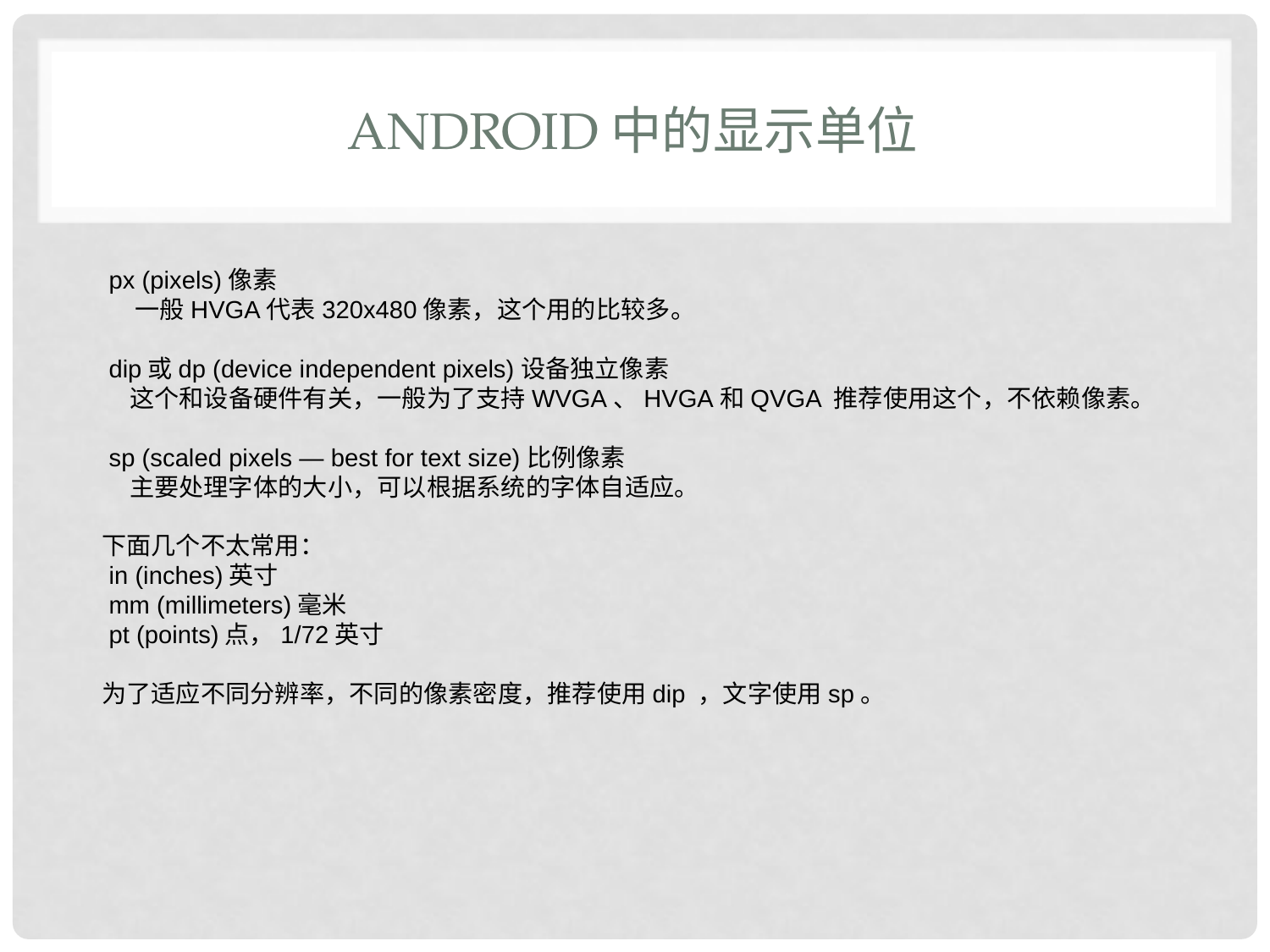

# Android中的显示单位
 px (pixels)像素
     一般HVGA代表320x480像素，这个用的比较多。

 dip或dp (device independent pixels)设备独立像素
    这个和设备硬件有关，一般为了支持WVGA、HVGA和QVGA 推荐使用这个，不依赖像素。

 sp (scaled pixels — best for text size)比例像素
    主要处理字体的大小，可以根据系统的字体自适应。

下面几个不太常用：
 in (inches)英寸
 mm (millimeters)毫米
 pt (points)点，1/72英寸

为了适应不同分辨率，不同的像素密度，推荐使用dip ，文字使用sp。